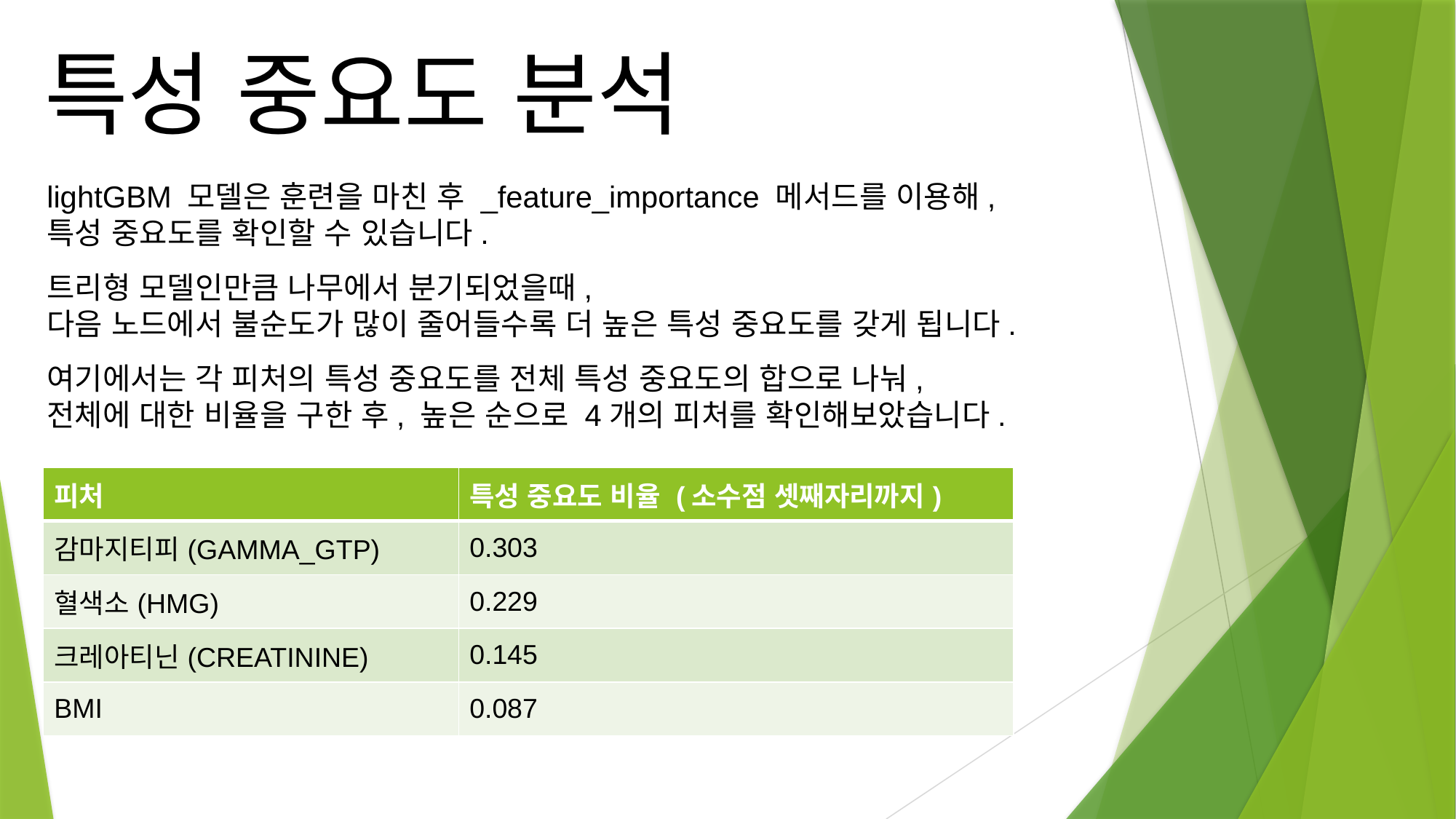

특성 중요도 분석
lightGBM 모델은 훈련을 마친 후 _feature_importance 메서드를 이용해,
특성 중요도를 확인할 수 있습니다.

트리형 모델인만큼 나무에서 분기되었을때,
다음 노드에서 불순도가 많이 줄어들수록 더 높은 특성 중요도를 갖게 됩니다.

여기에서는 각 피처의 특성 중요도를 전체 특성 중요도의 합으로 나눠,
전체에 대한 비율을 구한 후, 높은 순으로 4개의 피처를 확인해보았습니다.
| 피처 | 특성 중요도 비율 (소수점 셋째자리까지) |
| --- | --- |
| 감마지티피(GAMMA\_GTP) | 0.303 |
| 혈색소(HMG) | 0.229 |
| 크레아티닌(CREATININE) | 0.145 |
| BMI | 0.087 |